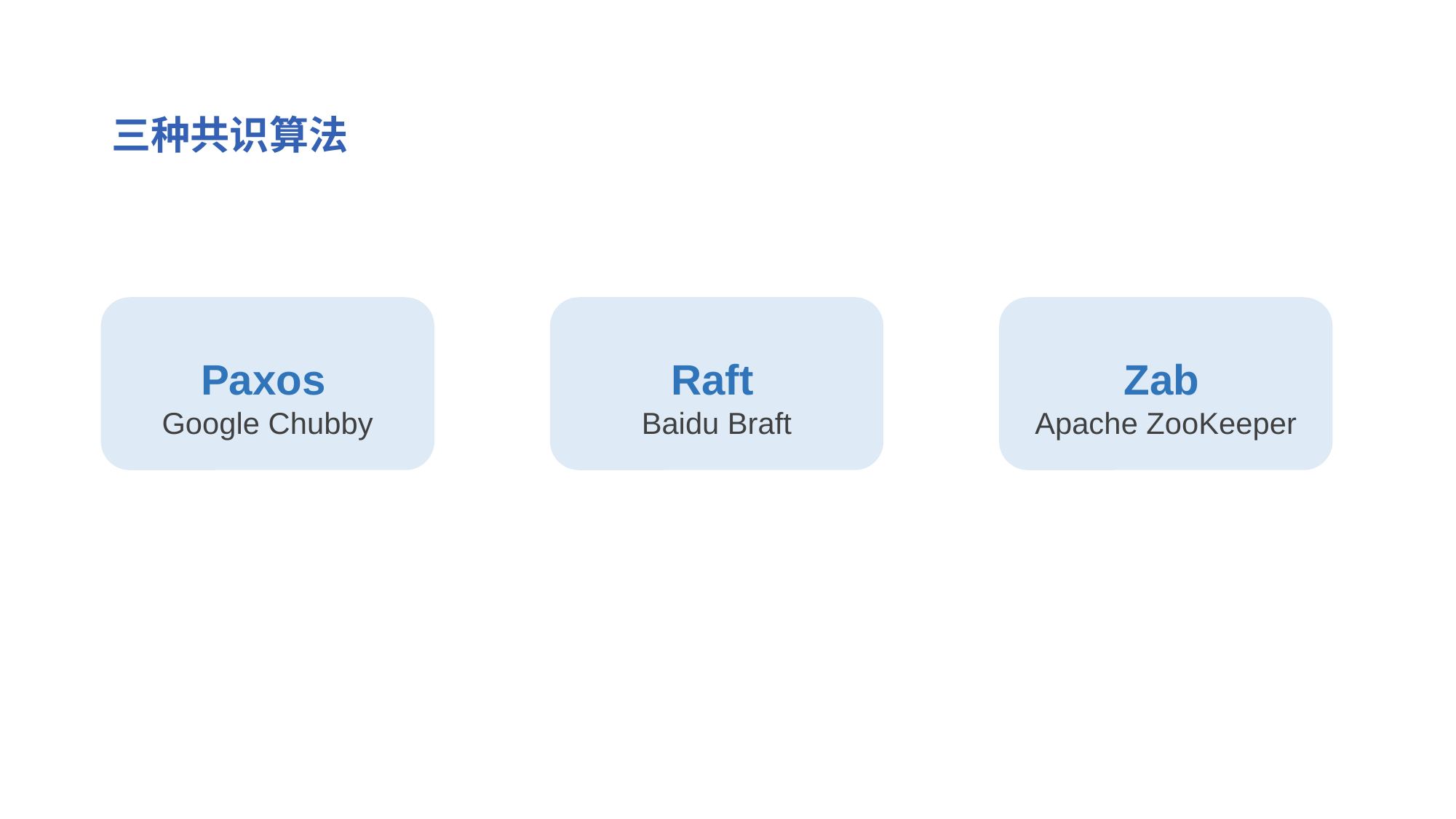

三种共识算法
三种算法都有共同的设计思想
Paxos
Google Chubby
Raft
Baidu Braft
Zab
Apache ZooKeeper